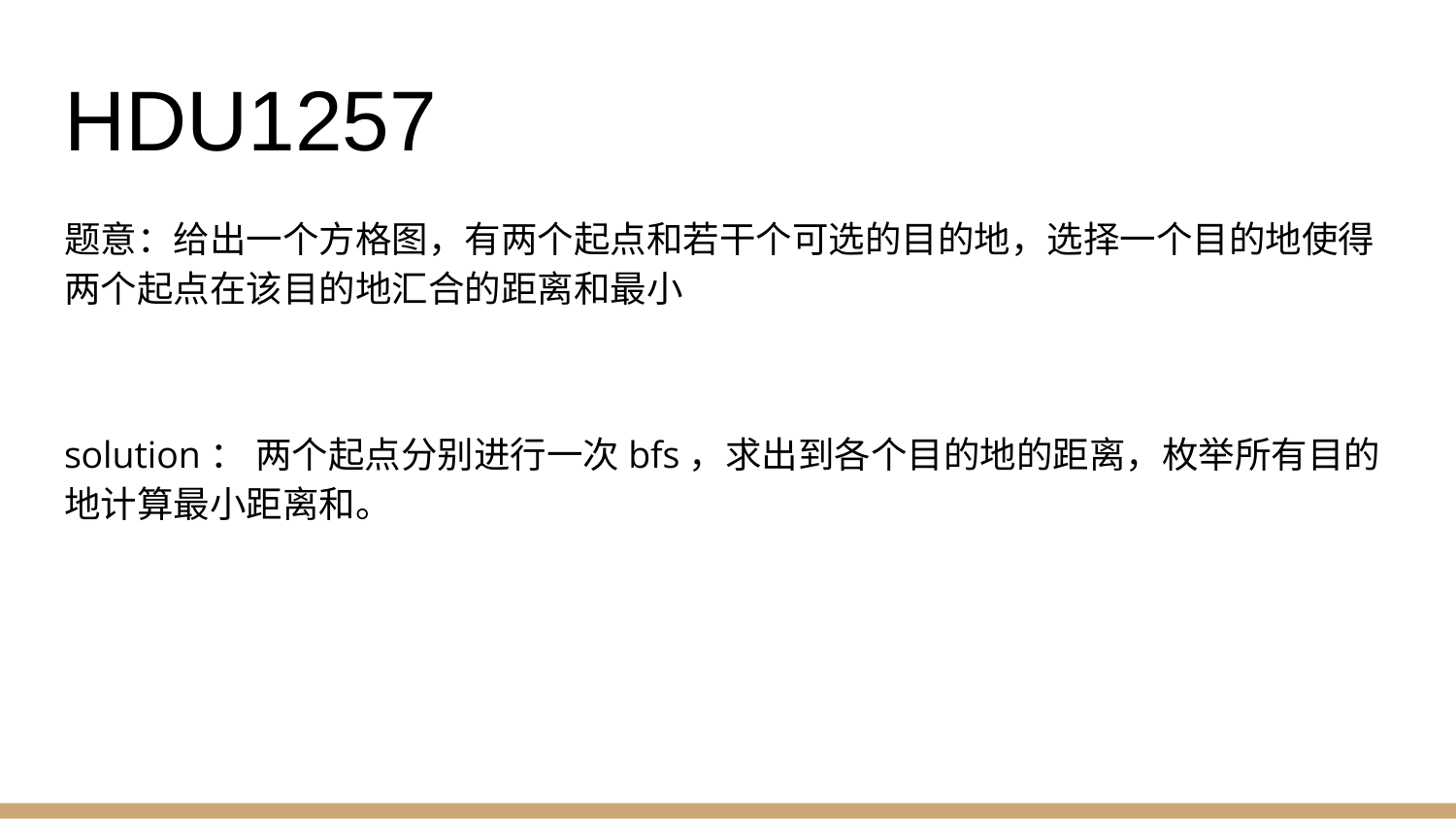

# HDU1257
题意：给出一个方格图，有两个起点和若干个可选的目的地，选择一个目的地使得两个起点在该目的地汇合的距离和最小

solution： 两个起点分别进行一次bfs，求出到各个目的地的距离，枚举所有目的地计算最小距离和。